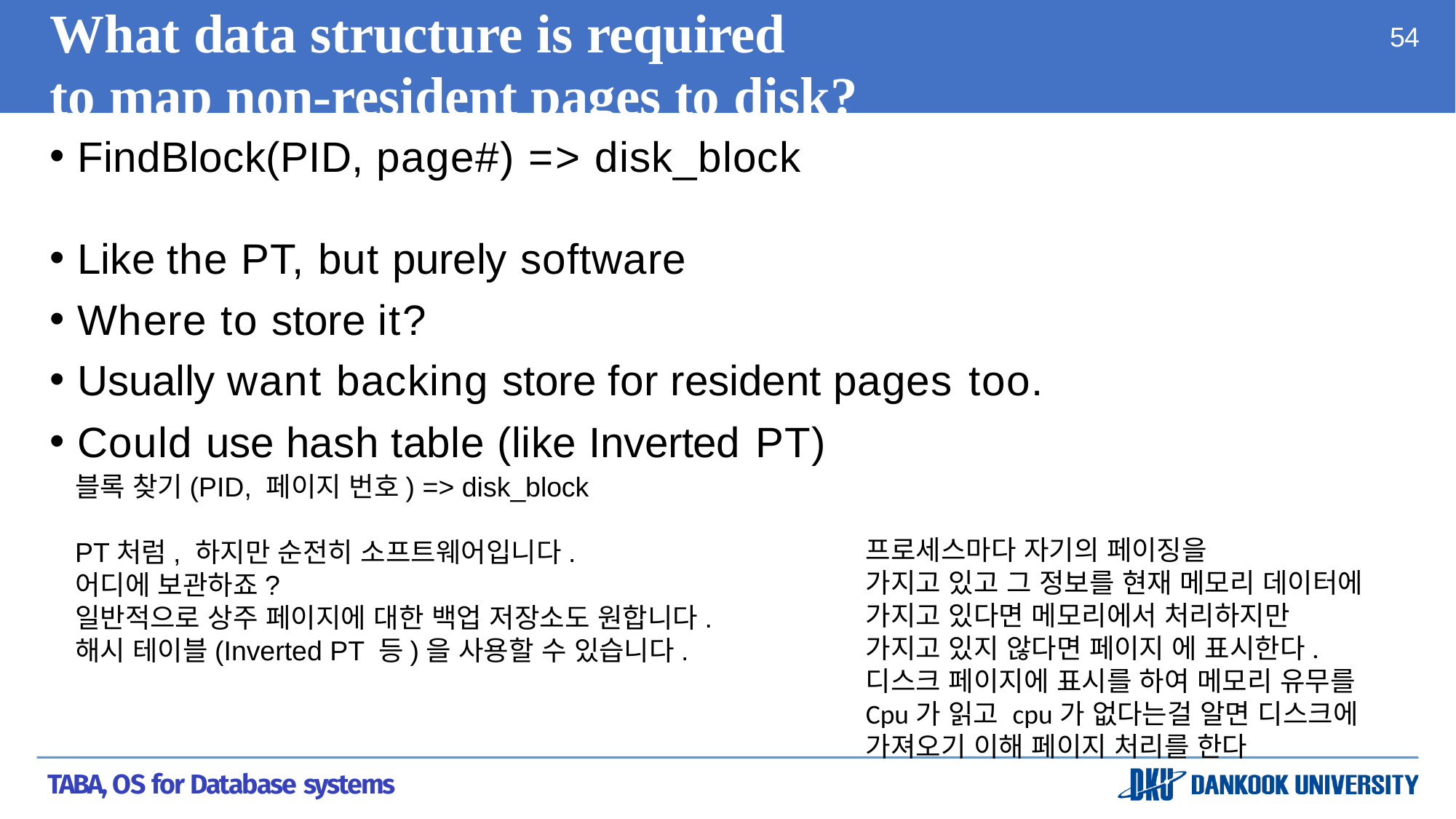

# What data structure is required
to map non-resident pages to disk?
54
FindBlock(PID, page#) => disk_block

Like the PT, but purely software
Where to store it?
Usually want backing store for resident pages too.
Could use hash table (like Inverted PT)
블록 찾기(PID, 페이지 번호) => disk_block
PT처럼, 하지만 순전히 소프트웨어입니다.
어디에 보관하죠?
일반적으로 상주 페이지에 대한 백업 저장소도 원합니다.
해시 테이블(Inverted PT 등)을 사용할 수 있습니다.
프로세스마다 자기의 페이징을
가지고 있고 그 정보를 현재 메모리 데이터에
가지고 있다면 메모리에서 처리하지만
가지고 있지 않다면 페이지 에 표시한다.
디스크 페이지에 표시를 하여 메모리 유무를
Cpu가 읽고 cpu가 없다는걸 알면 디스크에
가져오기 이해 페이지 처리를 한다
TABA, OS for Database systems